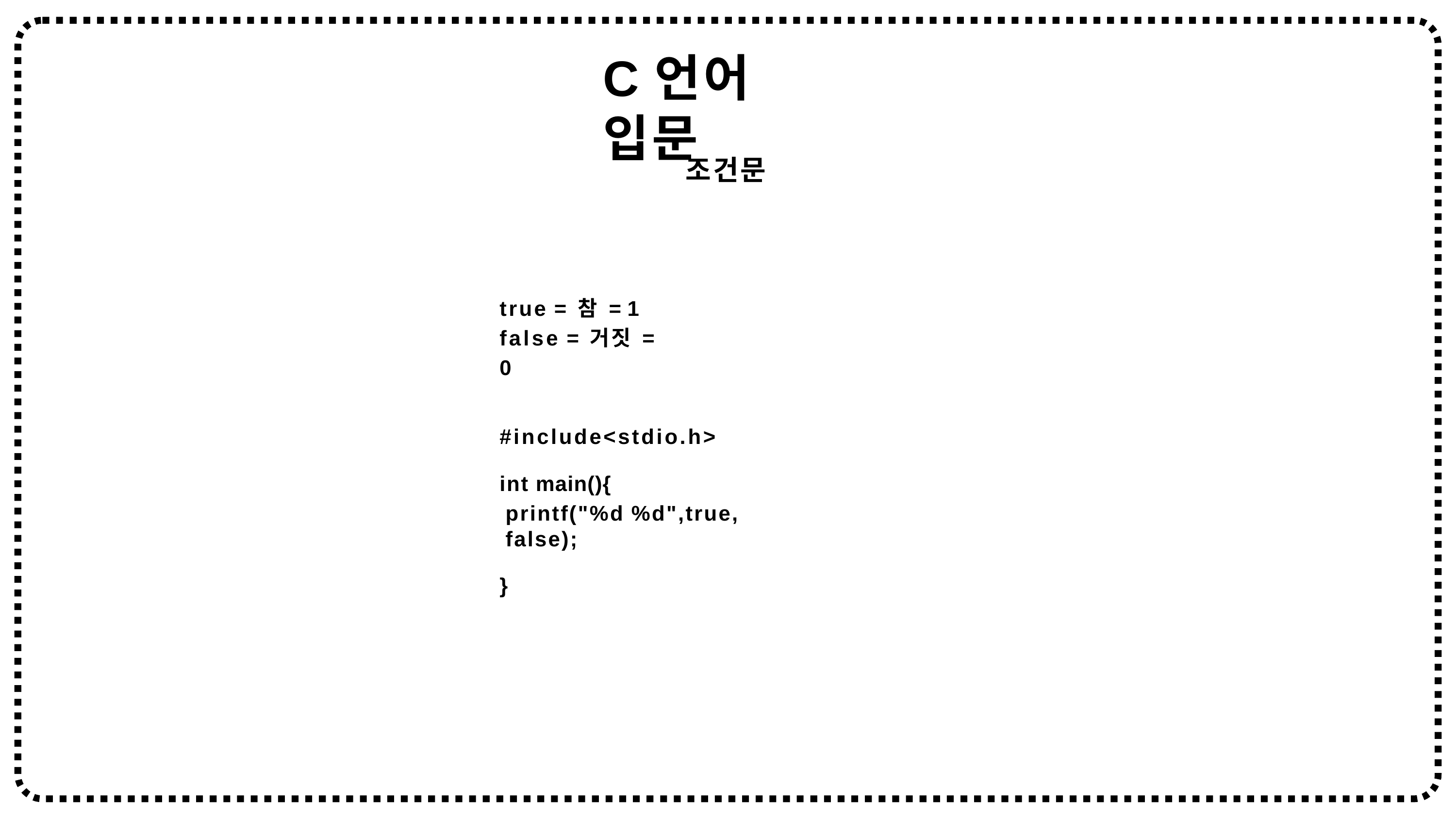

# C언어 입문
조건문
true = 참 = 1 false = 거짓 = 0
#include<stdio.h>

int main(){
printf("%d %d",true, false);

}